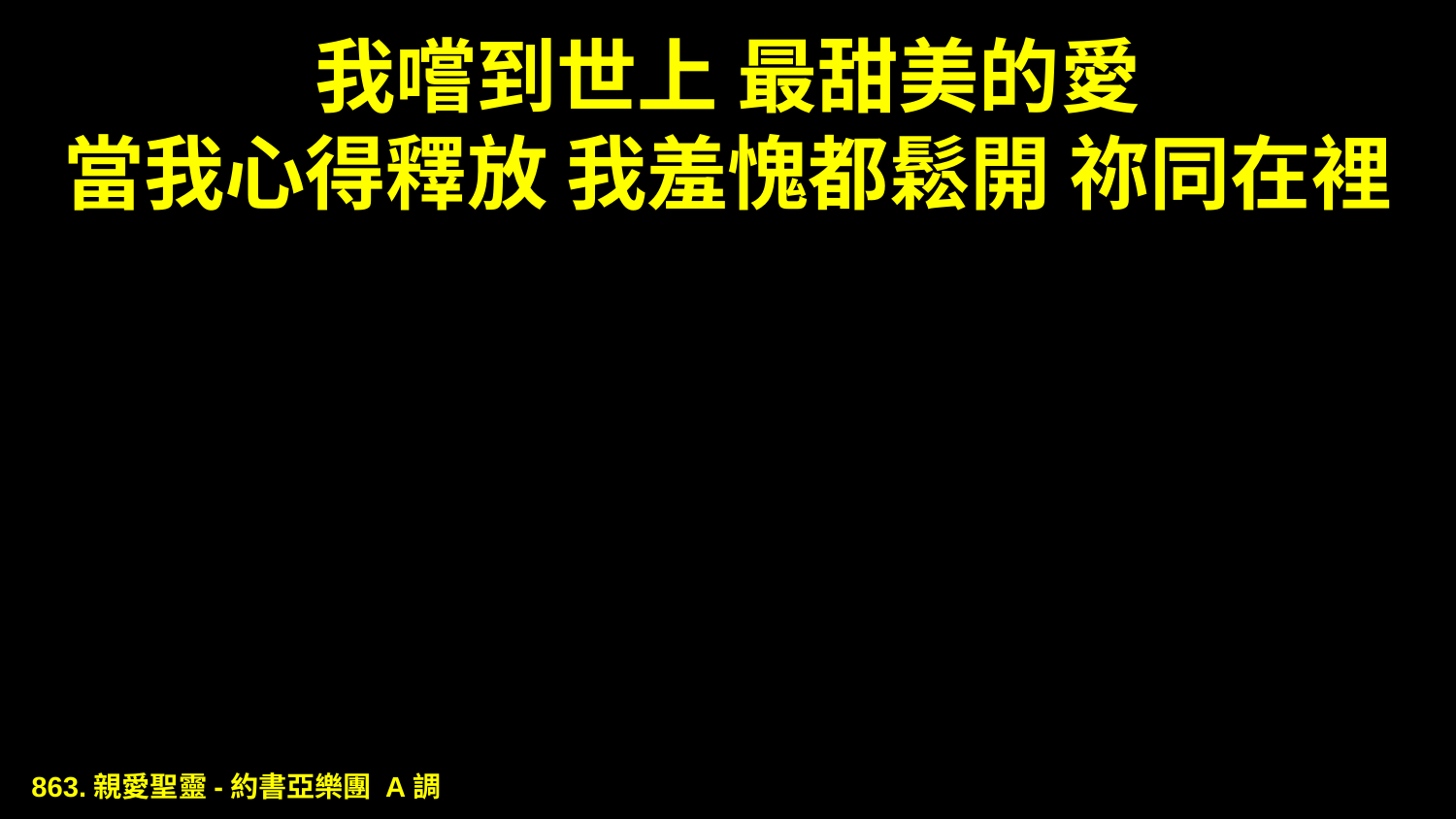

# 我嚐到世上 最甜美的愛 當我心得釋放 我羞愧都鬆開 祢同在裡
863.親愛聖靈-約書亞樂團 A調